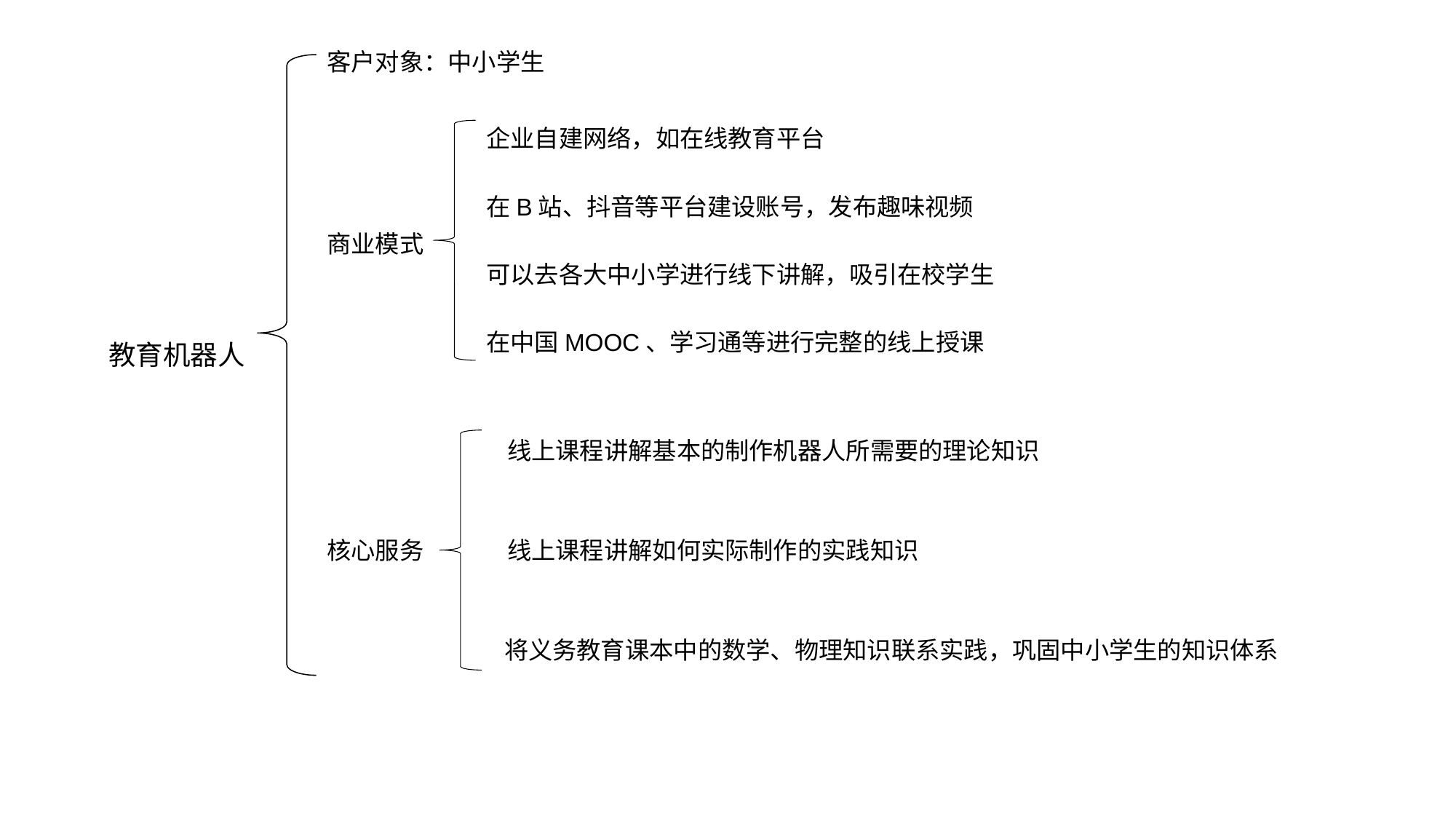

客户对象：中小学生

企业自建网络，如在线教育平台

在B站、抖音等平台建设账号，发布趣味视频
商业模式
可以去各大中小学进行线下讲解，吸引在校学生
在中国MOOC、学习通等进行完整的线上授课
教育机器人

线上课程讲解基本的制作机器人所需要的理论知识
核心服务
线上课程讲解如何实际制作的实践知识
将义务教育课本中的数学、物理知识联系实践，巩固中小学生的知识体系